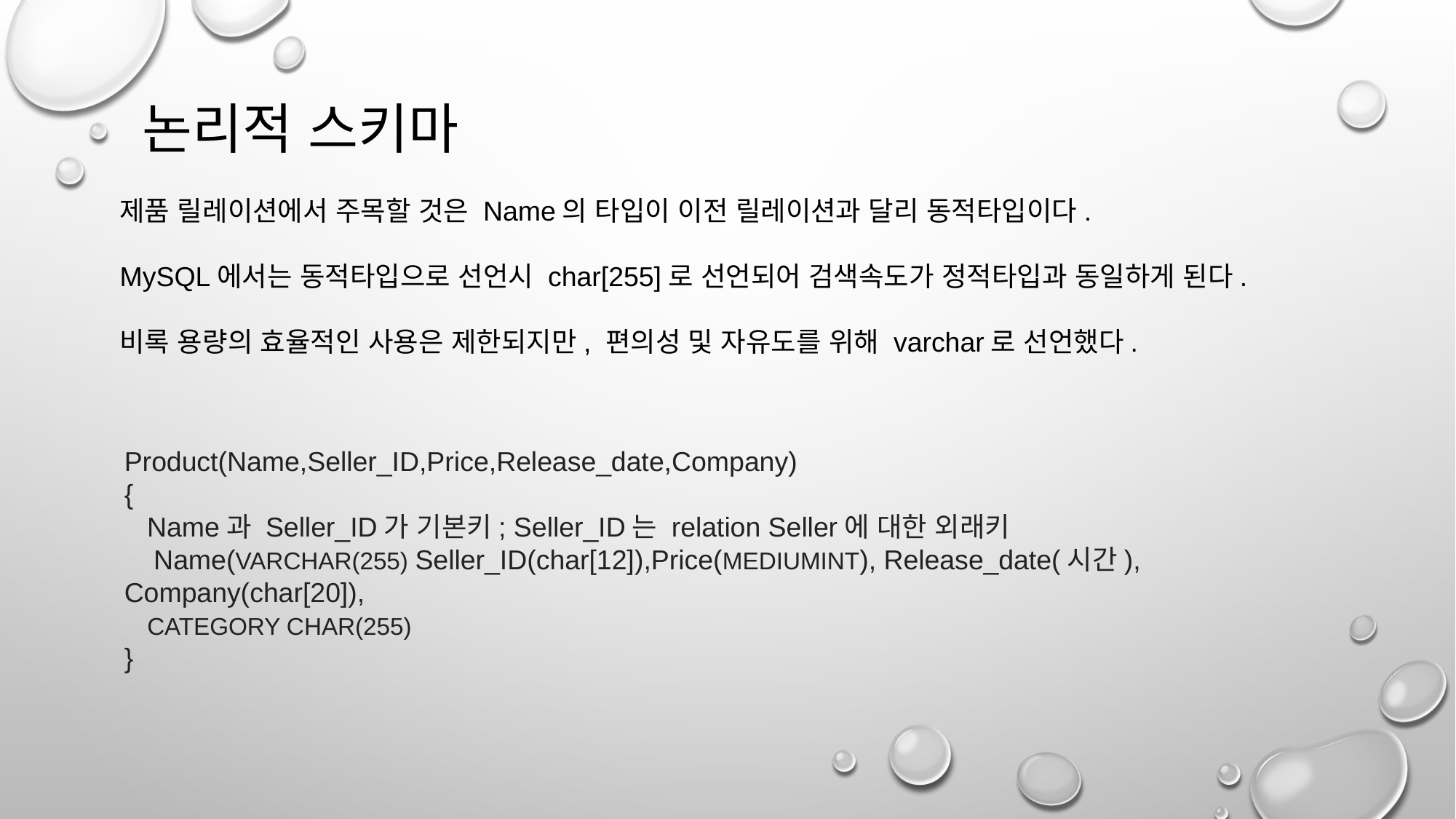

# 논리적 스키마
제품 릴레이션에서 주목할 것은 Name의 타입이 이전 릴레이션과 달리 동적타입이다.

MySQL에서는 동적타입으로 선언시 char[255]로 선언되어 검색속도가 정적타입과 동일하게 된다.

비록 용량의 효율적인 사용은 제한되지만, 편의성 및 자유도를 위해 varchar로 선언했다.
Product(Name,Seller_ID,Price,Release_date,Company)
{
   Name과 Seller_ID가 기본키; Seller_ID는 relation Seller에 대한 외래키
   Name(varchar(255) Seller_ID(char[12]),Price(mediumint), Release_date(시간), Company(char[20]),
   Category char(255)
}